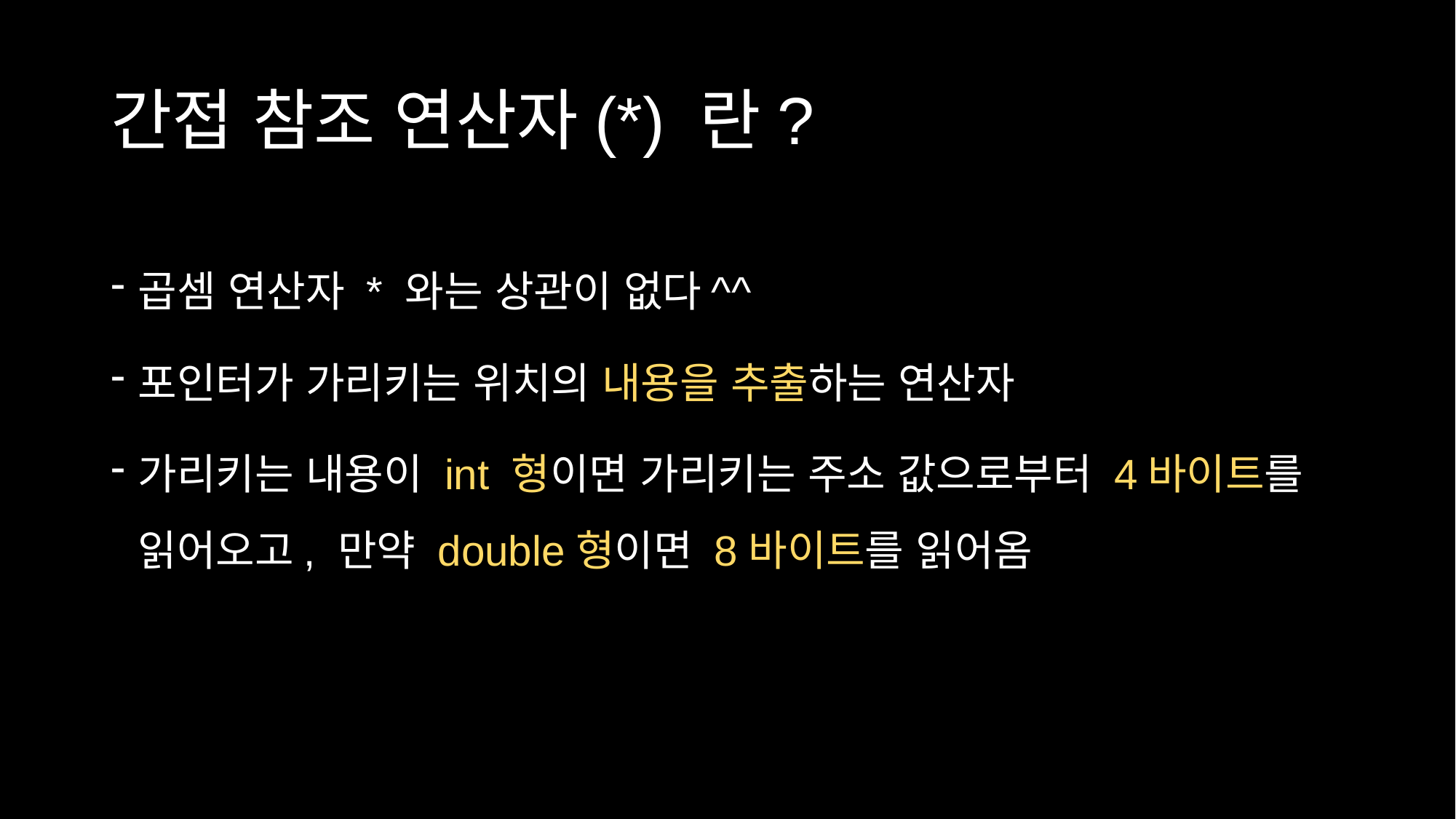

# 간접 참조 연산자(*) 란?
곱셈 연산자 * 와는 상관이 없다^^
포인터가 가리키는 위치의 내용을 추출하는 연산자
가리키는 내용이 int 형이면 가리키는 주소 값으로부터 4바이트를 읽어오고, 만약 double형이면 8바이트를 읽어옴